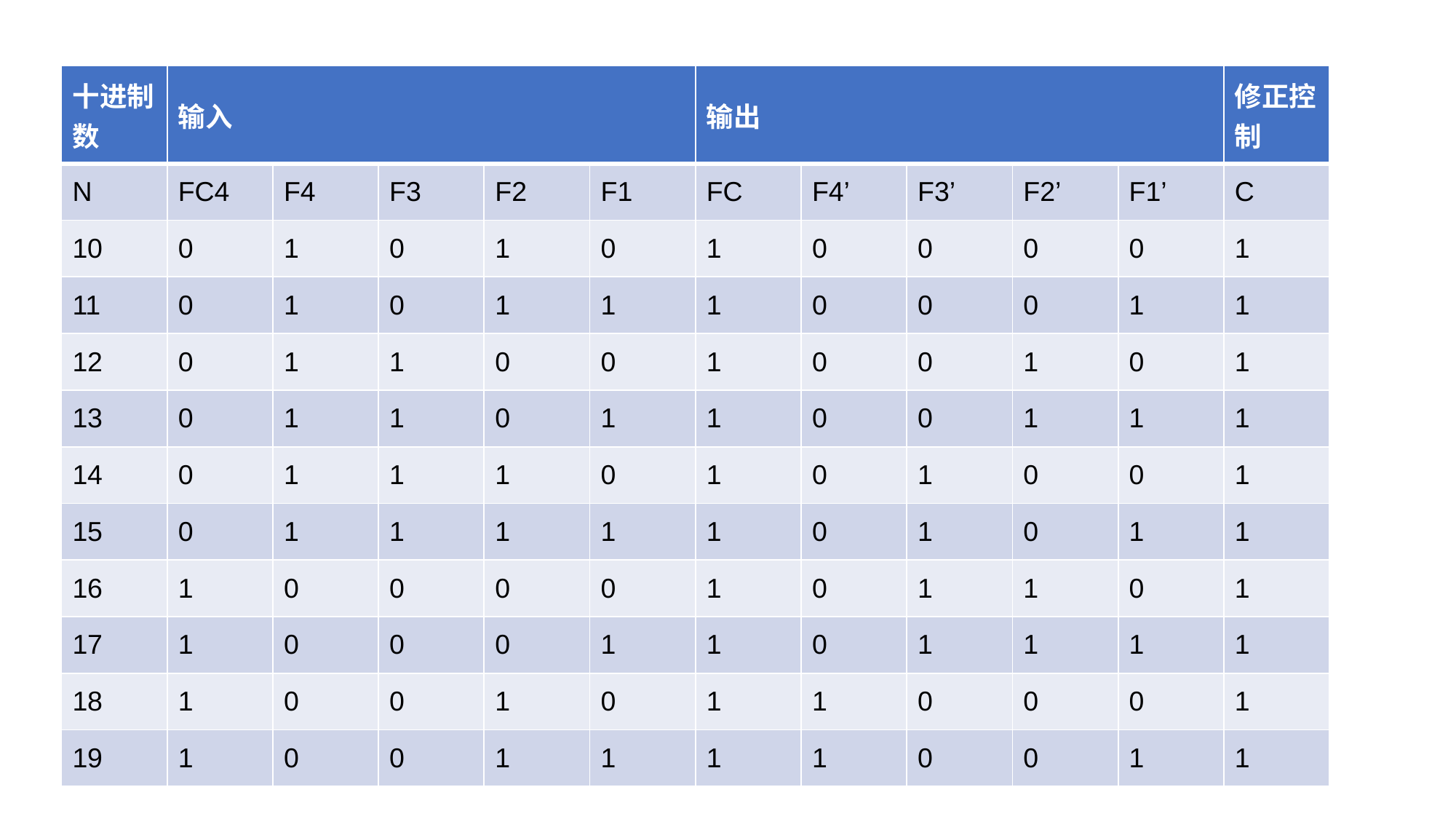

| 十进制数 | 输入 |  |  |  |  | 输出 |  |  |  |  | 修正控制 |
| --- | --- | --- | --- | --- | --- | --- | --- | --- | --- | --- | --- |
| N | FC4 | F4 | F3 | F2 | F1 | FC | F4’ | F3’ | F2’ | F1’ | C |
| 10 | 0 | 1 | 0 | 1 | 0 | 1 | 0 | 0 | 0 | 0 | 1 |
| 11 | 0 | 1 | 0 | 1 | 1 | 1 | 0 | 0 | 0 | 1 | 1 |
| 12 | 0 | 1 | 1 | 0 | 0 | 1 | 0 | 0 | 1 | 0 | 1 |
| 13 | 0 | 1 | 1 | 0 | 1 | 1 | 0 | 0 | 1 | 1 | 1 |
| 14 | 0 | 1 | 1 | 1 | 0 | 1 | 0 | 1 | 0 | 0 | 1 |
| 15 | 0 | 1 | 1 | 1 | 1 | 1 | 0 | 1 | 0 | 1 | 1 |
| 16 | 1 | 0 | 0 | 0 | 0 | 1 | 0 | 1 | 1 | 0 | 1 |
| 17 | 1 | 0 | 0 | 0 | 1 | 1 | 0 | 1 | 1 | 1 | 1 |
| 18 | 1 | 0 | 0 | 1 | 0 | 1 | 1 | 0 | 0 | 0 | 1 |
| 19 | 1 | 0 | 0 | 1 | 1 | 1 | 1 | 0 | 0 | 1 | 1 |